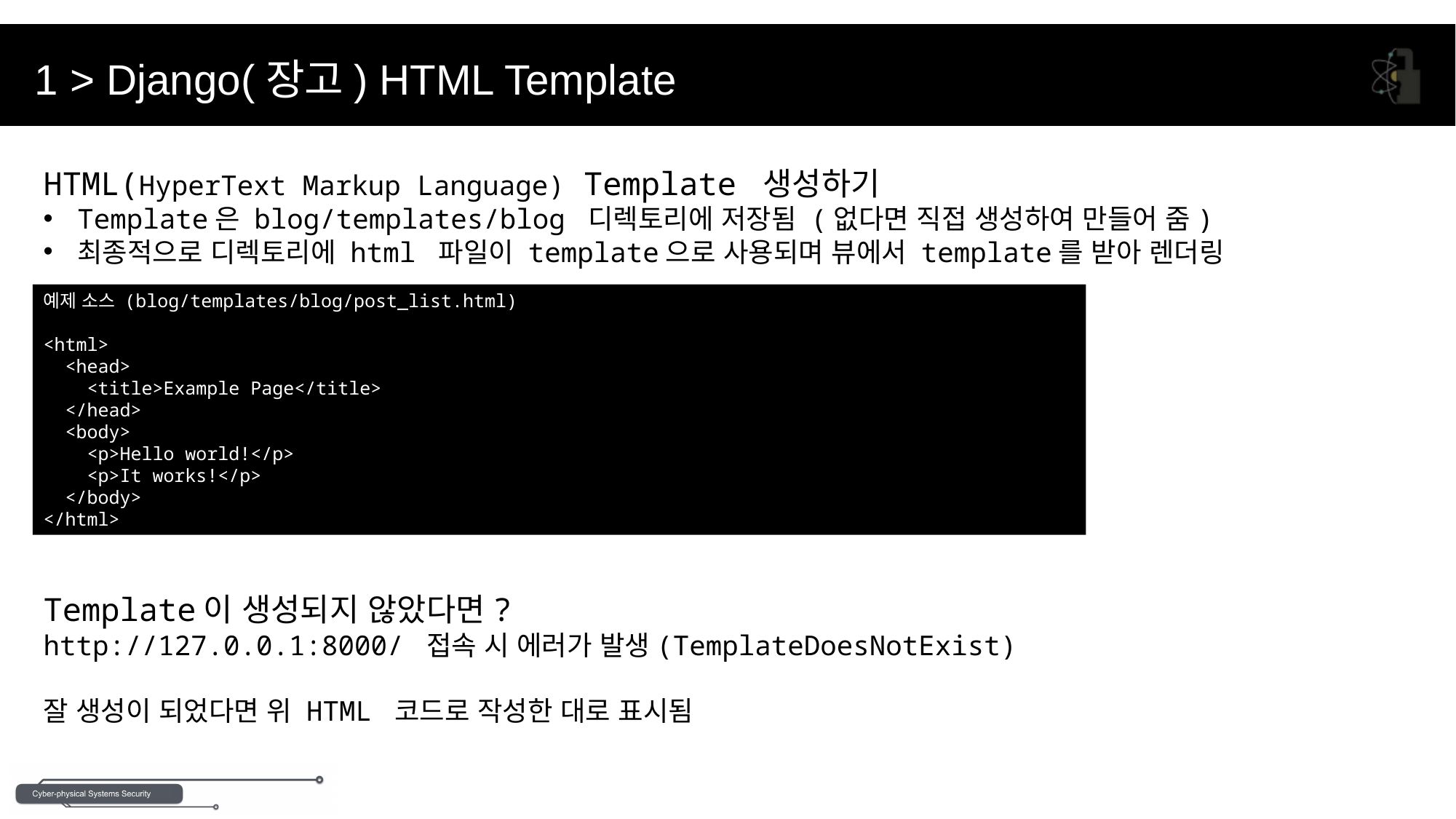

1 > Django(장고) HTML Template
HTML(HyperText Markup Language) Template 생성하기
Template은 blog/templates/blog 디렉토리에 저장됨 (없다면 직접 생성하여 만들어 줌)
최종적으로 디렉토리에 html 파일이 template으로 사용되며 뷰에서 template를 받아 렌더링
예제 소스 (blog/templates/blog/post_list.html)

<html>
  <head>
    <title>Example Page</title>
  </head>
  <body>
    <p>Hello world!</p>
    <p>It works!</p>
  </body>
</html>
Template이 생성되지 않았다면?
http://127.0.0.1:8000/ 접속 시 에러가 발생(TemplateDoesNotExist)

잘 생성이 되었다면 위 HTML 코드로 작성한 대로 표시됨